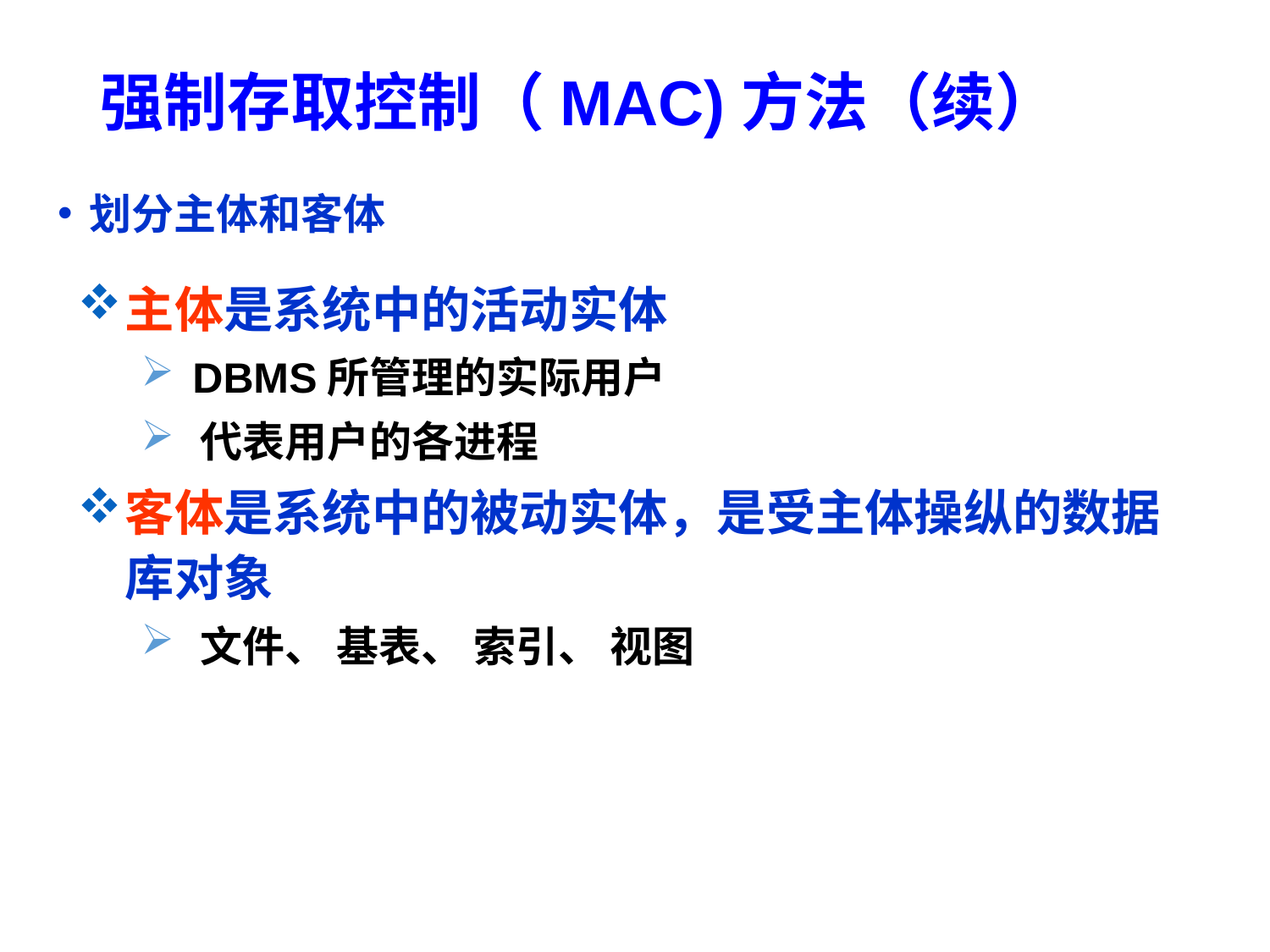

# 强制存取控制（MAC)方法（续）
划分主体和客体
主体是系统中的活动实体
 DBMS所管理的实际用户
 代表用户的各进程
客体是系统中的被动实体，是受主体操纵的数据库对象
 文件、 基表、 索引、 视图